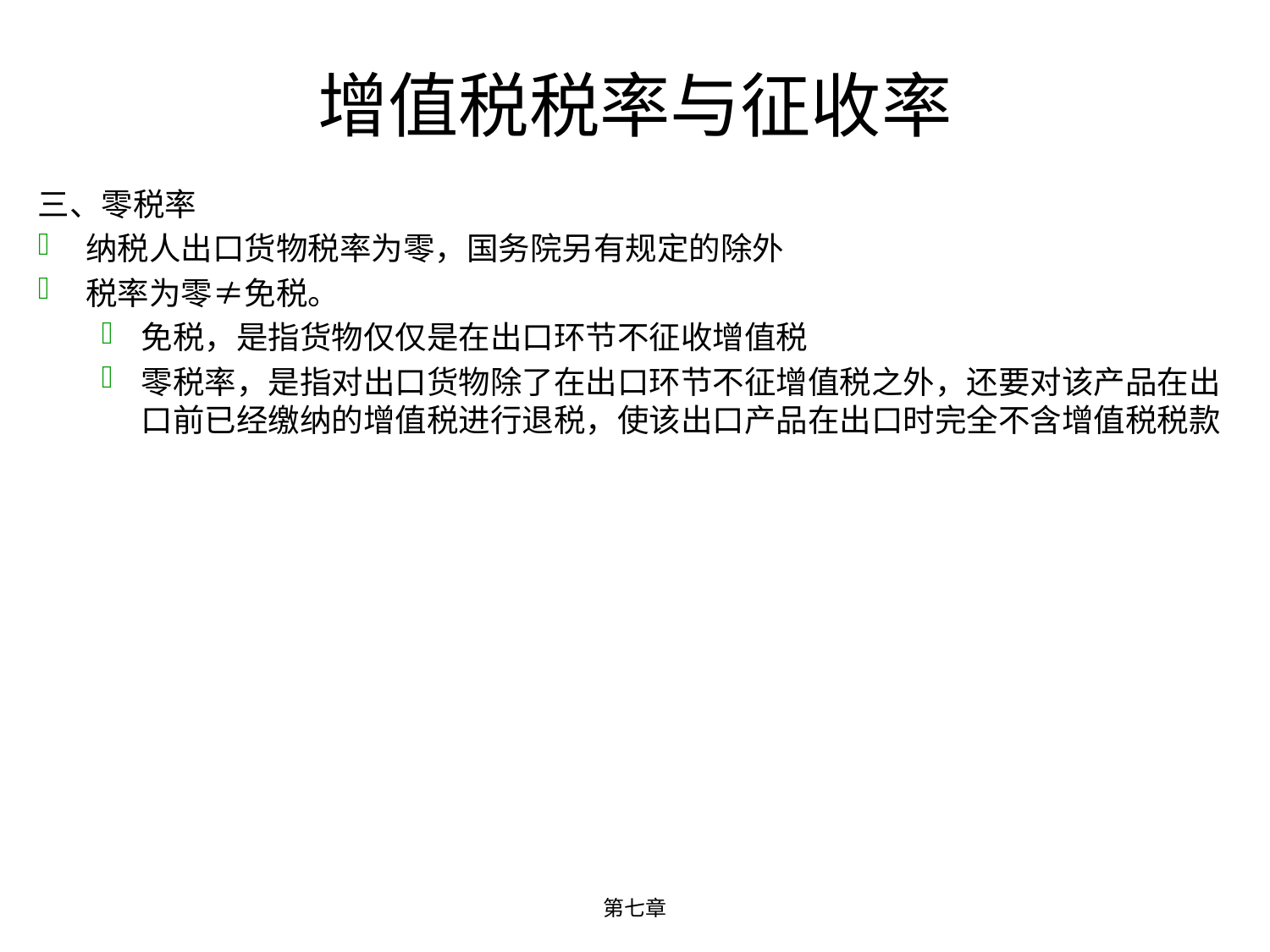

# 增值税税率与征收率
三、零税率
纳税人出口货物税率为零，国务院另有规定的除外
税率为零≠免税。
免税，是指货物仅仅是在出口环节不征收增值税
零税率，是指对出口货物除了在出口环节不征增值税之外，还要对该产品在出口前已经缴纳的增值税进行退税，使该出口产品在出口时完全不含增值税税款

第七章
32